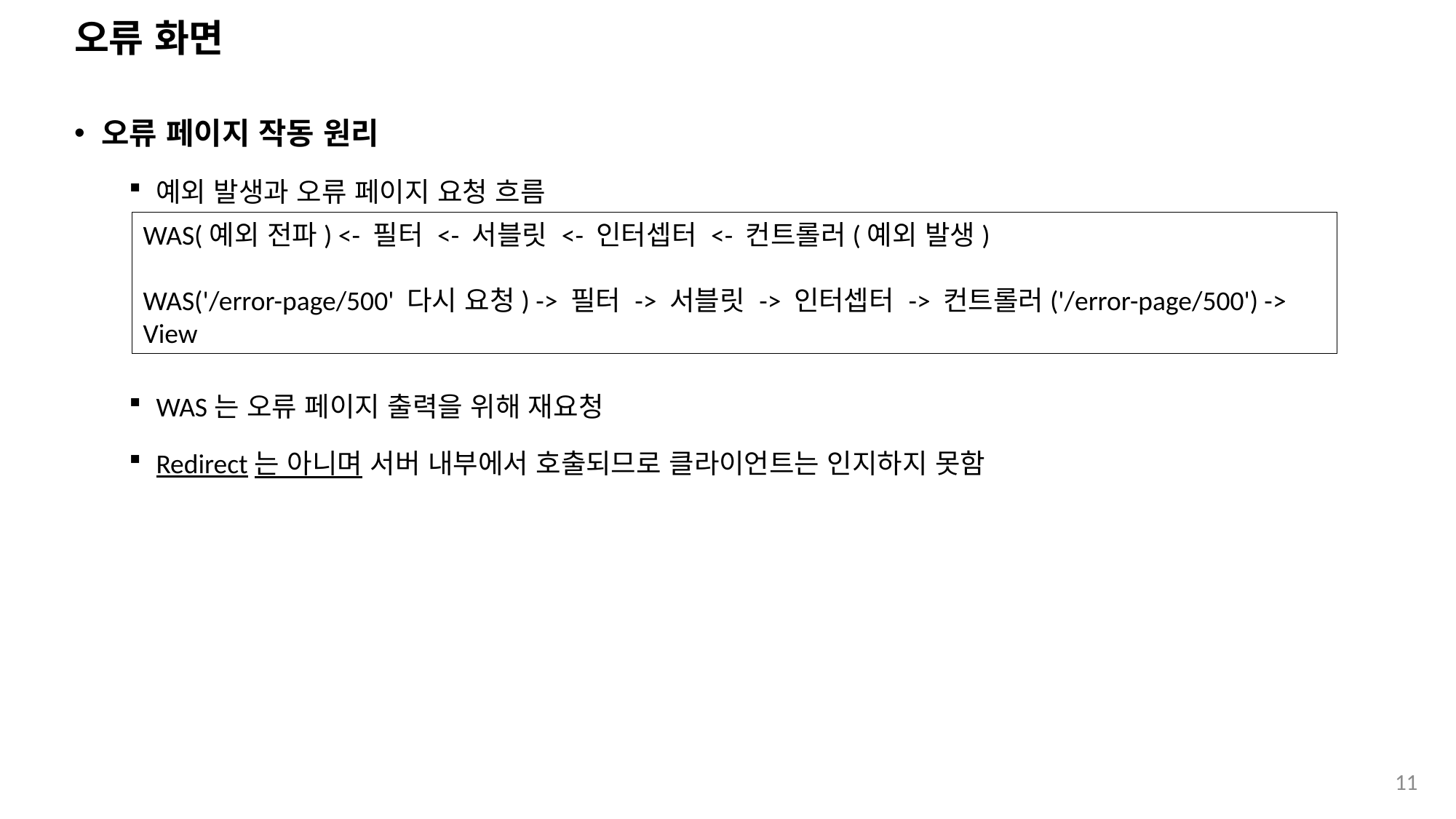

# 오류 화면
오류 페이지 작동 원리
예외 발생과 오류 페이지 요청 흐름

WAS는 오류 페이지 출력을 위해 재요청
Redirect는 아니며 서버 내부에서 호출되므로 클라이언트는 인지하지 못함

WAS(예외 전파) <- 필터 <- 서블릿 <- 인터셉터 <- 컨트롤러(예외 발생)

WAS('/error-page/500' 다시 요청) -> 필터 -> 서블릿 -> 인터셉터 -> 컨트롤러('/error-page/500') -> View
11